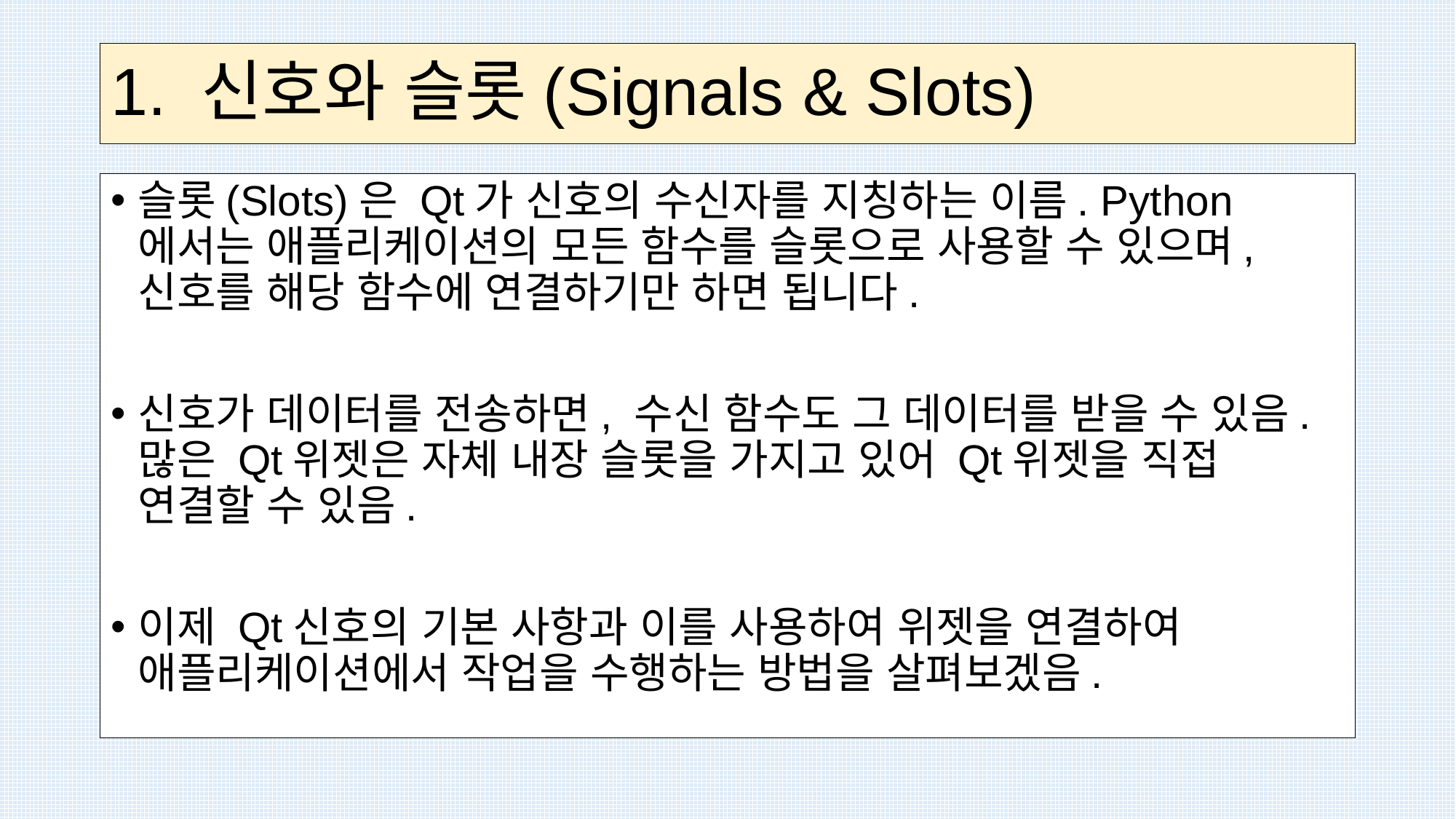

# 1. 신호와 슬롯(Signals & Slots)
슬롯(Slots)은 Qt가 신호의 수신자를 지칭하는 이름. Python에서는 애플리케이션의 모든 함수를 슬롯으로 사용할 수 있으며, 신호를 해당 함수에 연결하기만 하면 됩니다.

신호가 데이터를 전송하면, 수신 함수도 그 데이터를 받을 수 있음. 많은 Qt위젯은 자체 내장 슬롯을 가지고 있어 Qt위젯을 직접 연결할 수 있음.

이제 Qt신호의 기본 사항과 이를 사용하여 위젯을 연결하여 애플리케이션에서 작업을 수행하는 방법을 살펴보겠음.